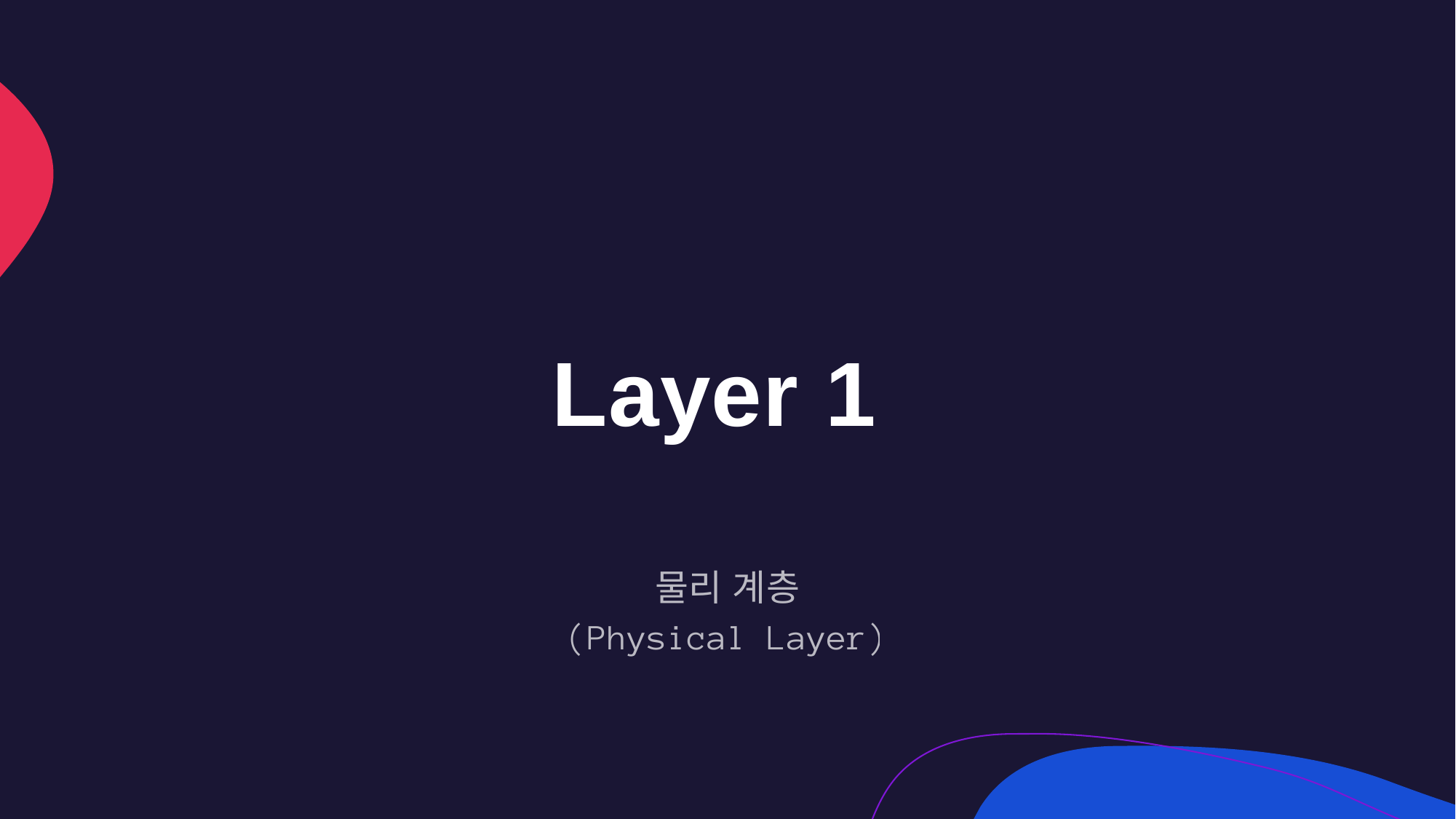

# Layer 1
물리 계층
(Physical Layer)